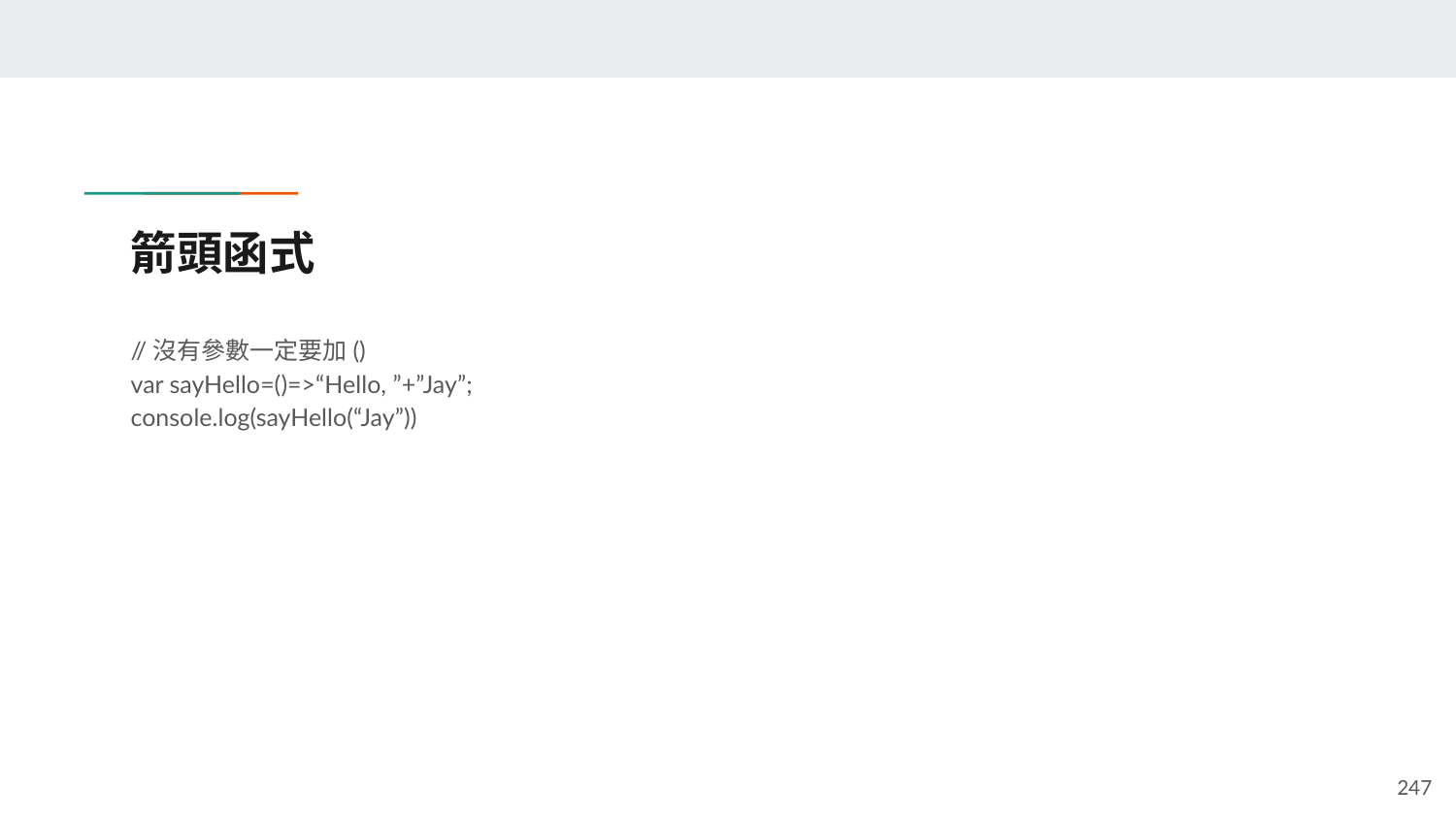

# 箭頭函式
//沒有參數一定要加()
var sayHello=()=>“Hello, ”+”Jay”;
console.log(sayHello(“Jay”))

247